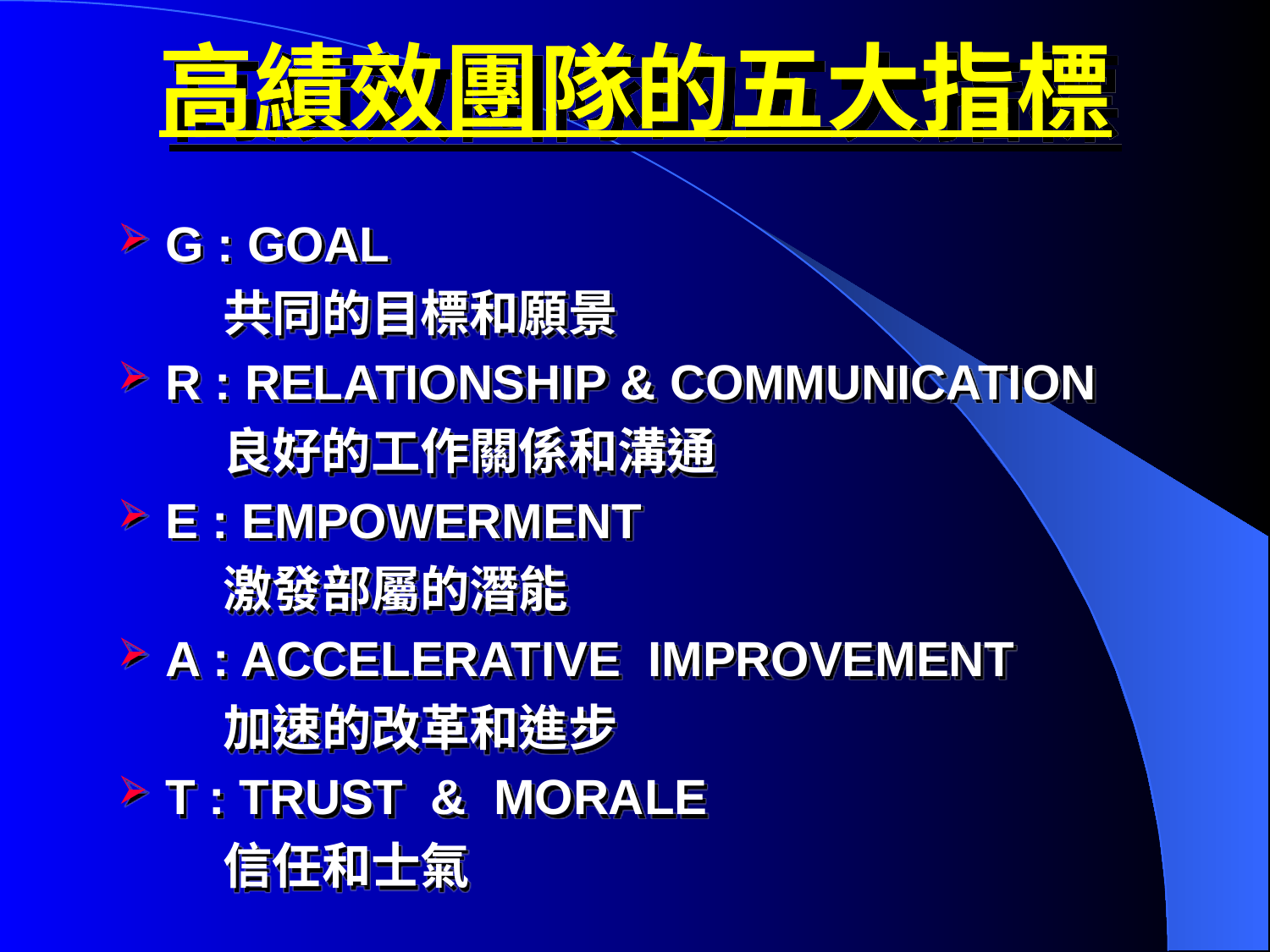

# 高績效團隊的五大指標
G : GOAL
　     共同的目標和願景
R : RELATIONSHIP & COMMUNICATION
　     良好的工作關係和溝通
E : EMPOWERMENT
　     激發部屬的潛能
A : ACCELERATIVE  IMPROVEMENT
　     加速的改革和進步
T : TRUST  &  MORALE
　     信任和士氣